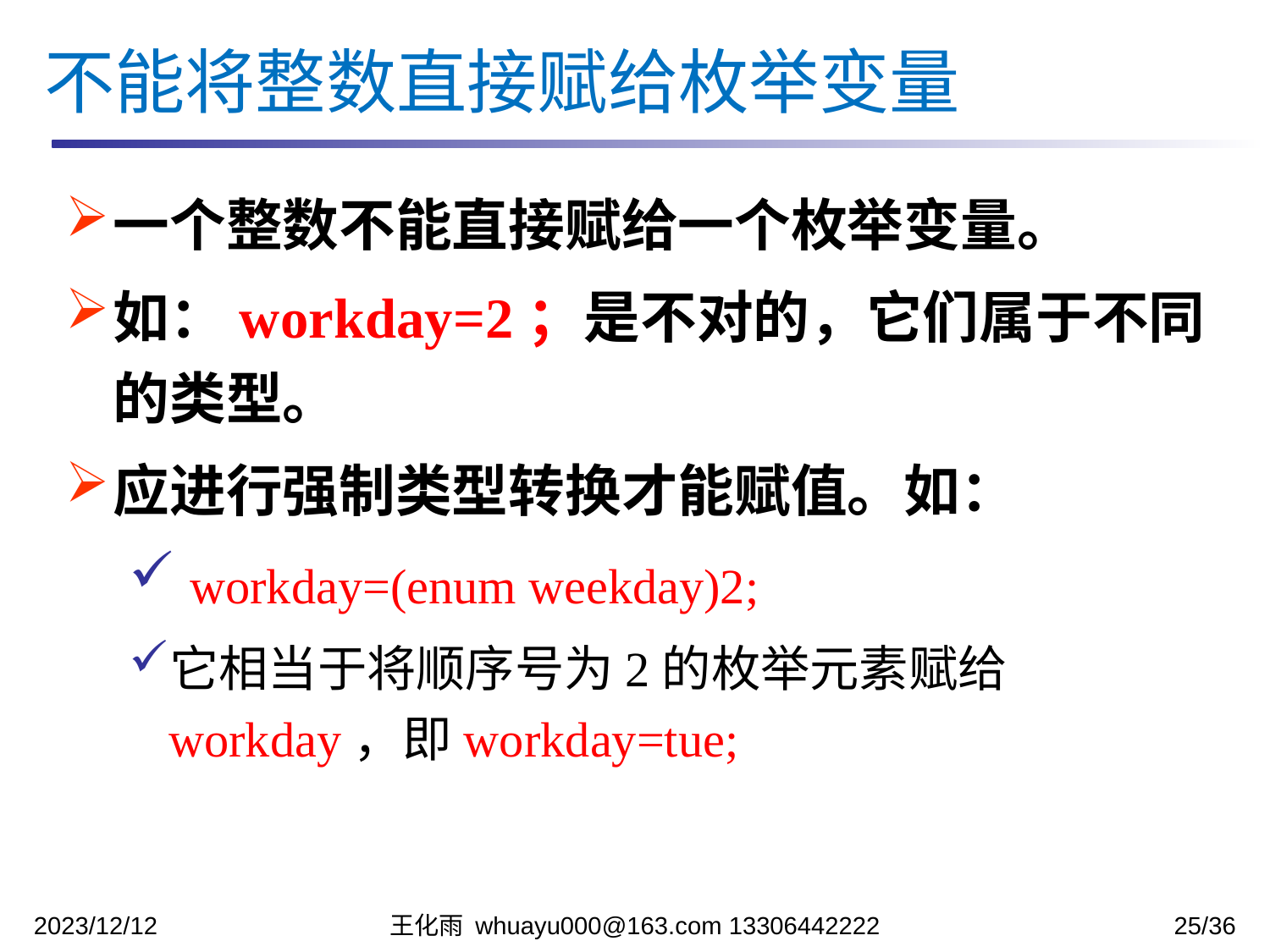

不能将整数直接赋给枚举变量
一个整数不能直接赋给一个枚举变量。
如：workday=2；是不对的，它们属于不同的类型。
应进行强制类型转换才能赋值。如：
 workday=(enum weekday)2;
它相当于将顺序号为2的枚举元素赋给workday，即workday=tue;
2023/12/12
王化雨 whuayu000@163.com 13306442222
25/36